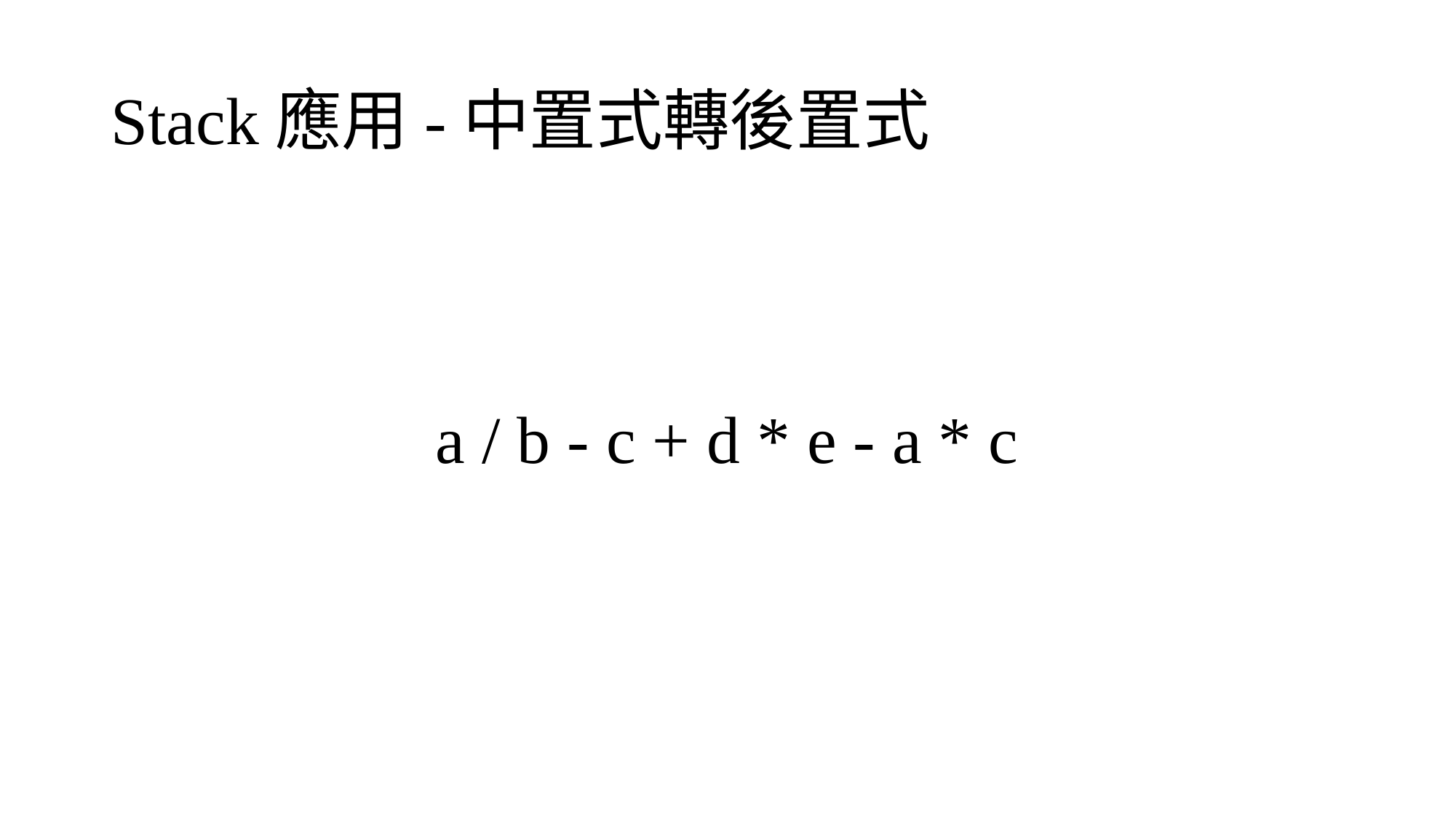

# Stack應用-中置式轉後置式

a / b - c + d * e - a * c